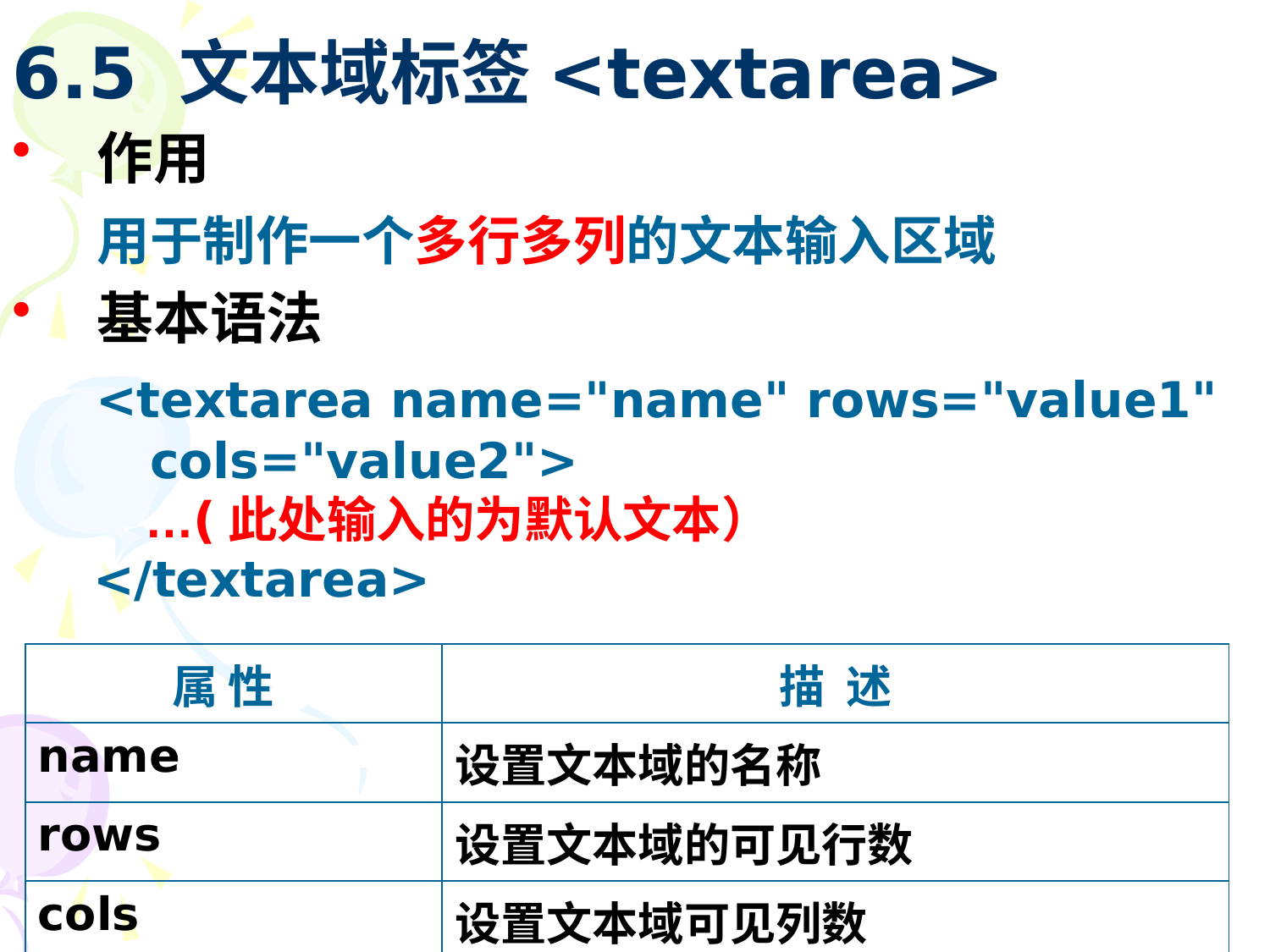

# 6.5 文本域标签<textarea>
作用
	用于制作一个多行多列的文本输入区域
基本语法
 <textarea name="name" rows="value1" cols="value2">
    …(此处输入的为默认文本）
 </textarea>
| 属 性 | 描 述 |
| --- | --- |
| name | 设置文本域的名称 |
| rows | 设置文本域的可见行数 |
| cols | 设置文本域可见列数 |